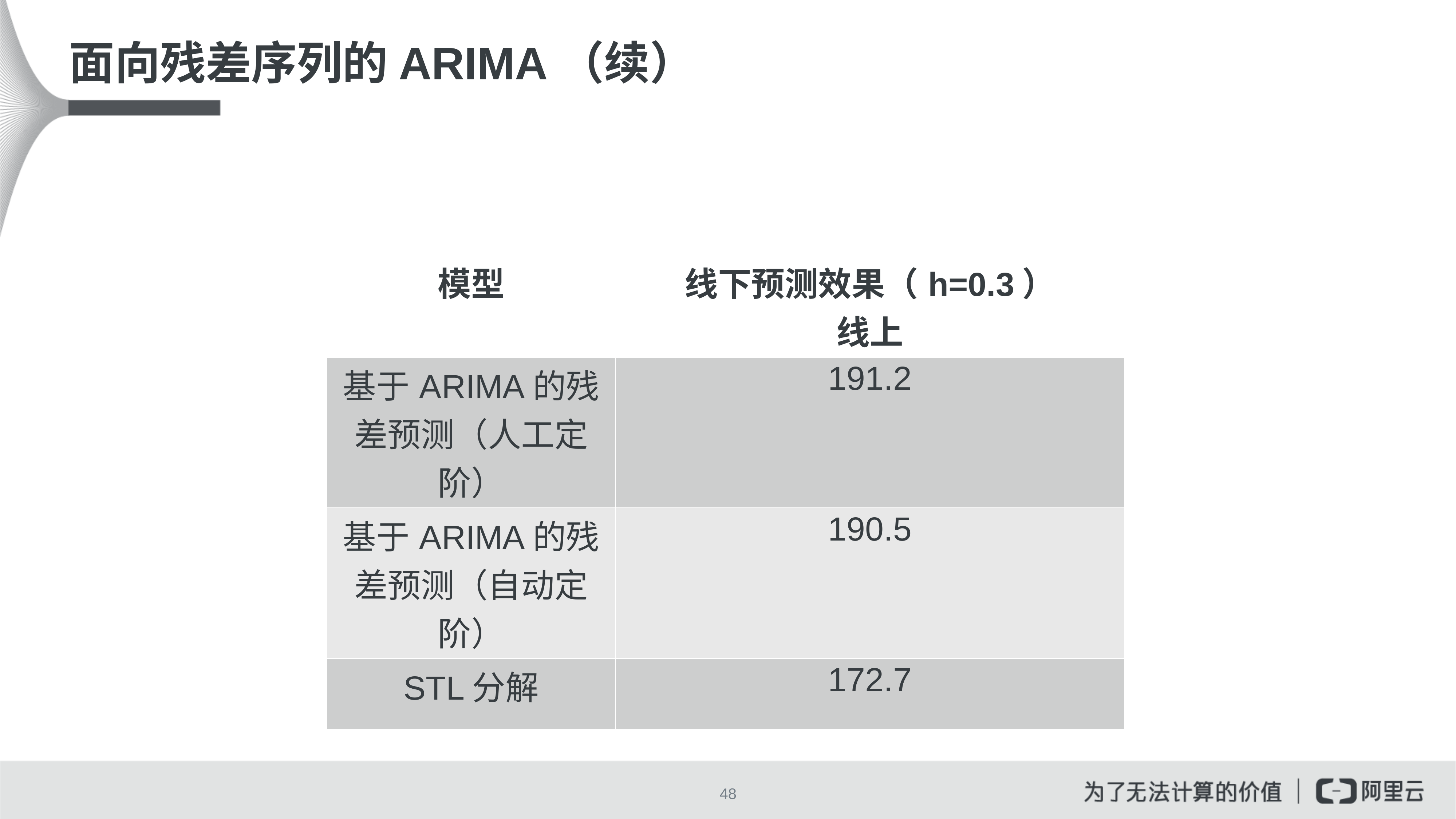

# 面向残差序列的ARIMA（续）
| 模型 | 线下预测效果（h=0.3） 线上 |
| --- | --- |
| 基于ARIMA的残差预测（人工定阶） | 191.2 |
| 基于ARIMA的残差预测（自动定阶） | 190.5 |
| STL分解 | 172.7 |